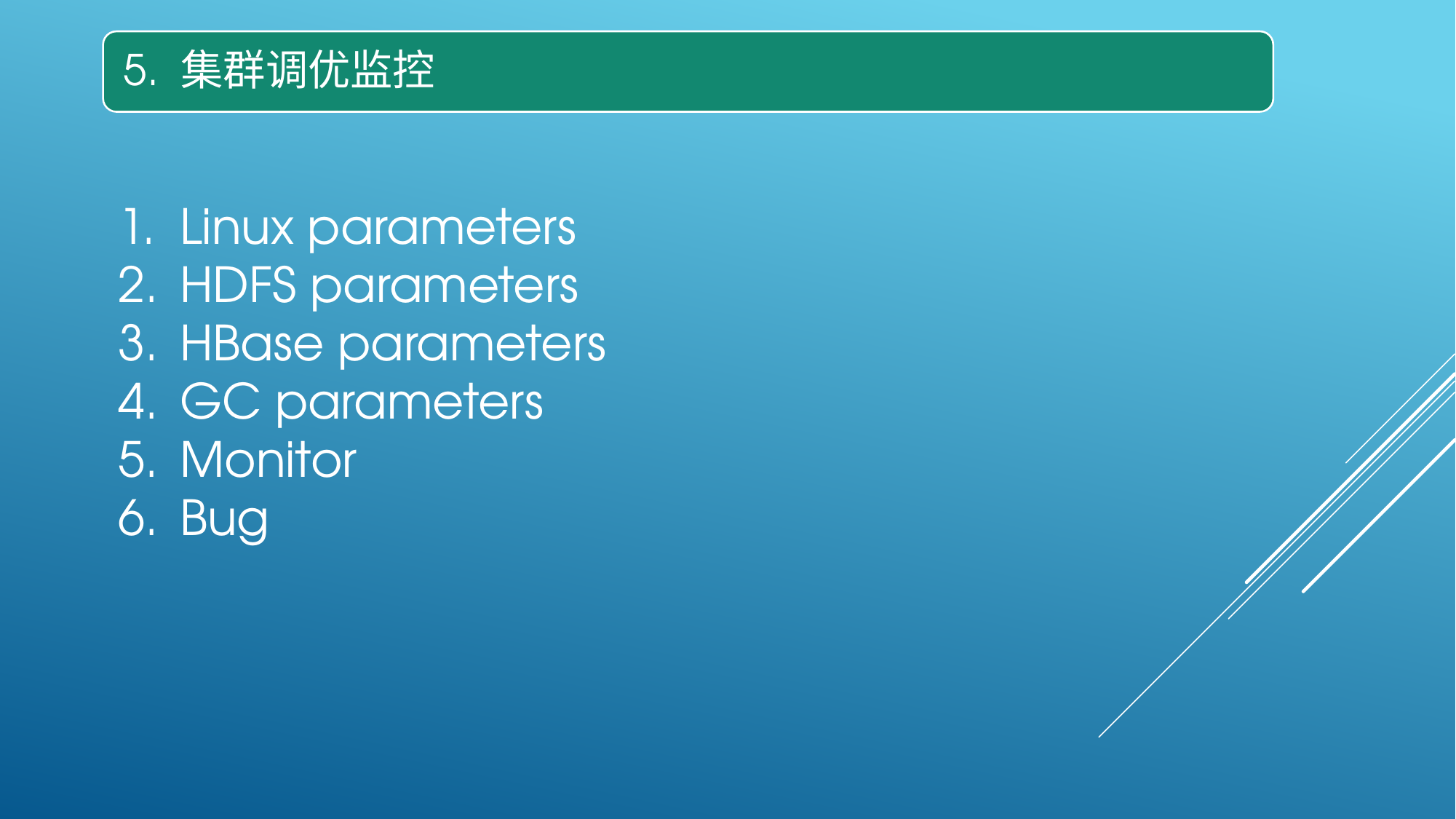

5. 集群调优监控
Linux parameters
HDFS parameters
HBase parameters
GC parameters
Monitor
Bug